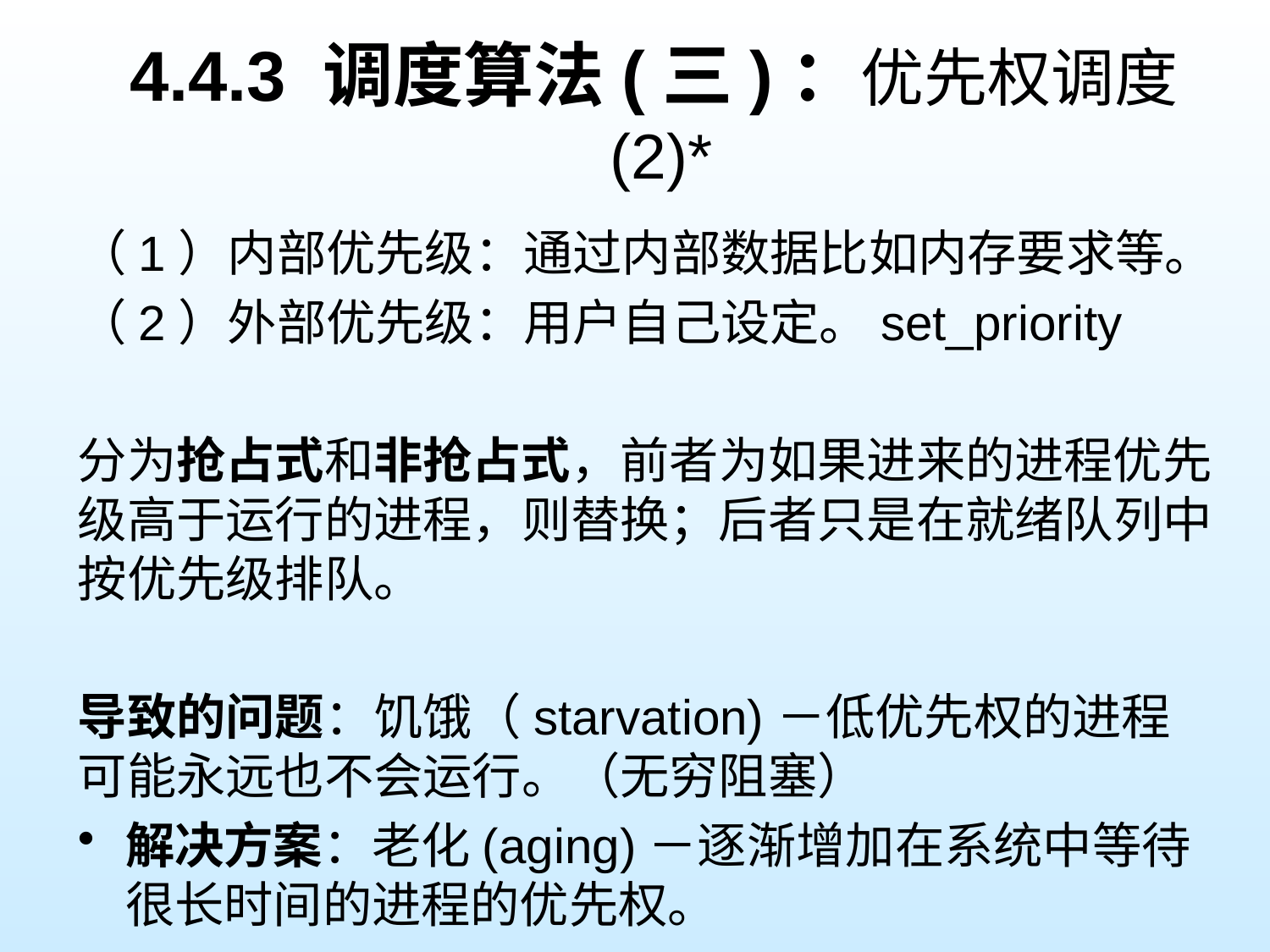

# 4.4.3 调度算法(三)：优先权调度(2)*
（1）内部优先级：通过内部数据比如内存要求等。
（2）外部优先级：用户自己设定。set_priority

分为抢占式和非抢占式，前者为如果进来的进程优先级高于运行的进程，则替换；后者只是在就绪队列中按优先级排队。

导致的问题：饥饿（starvation)－低优先权的进程可能永远也不会运行。（无穷阻塞）
解决方案：老化(aging)－逐渐增加在系统中等待很长时间的进程的优先权。